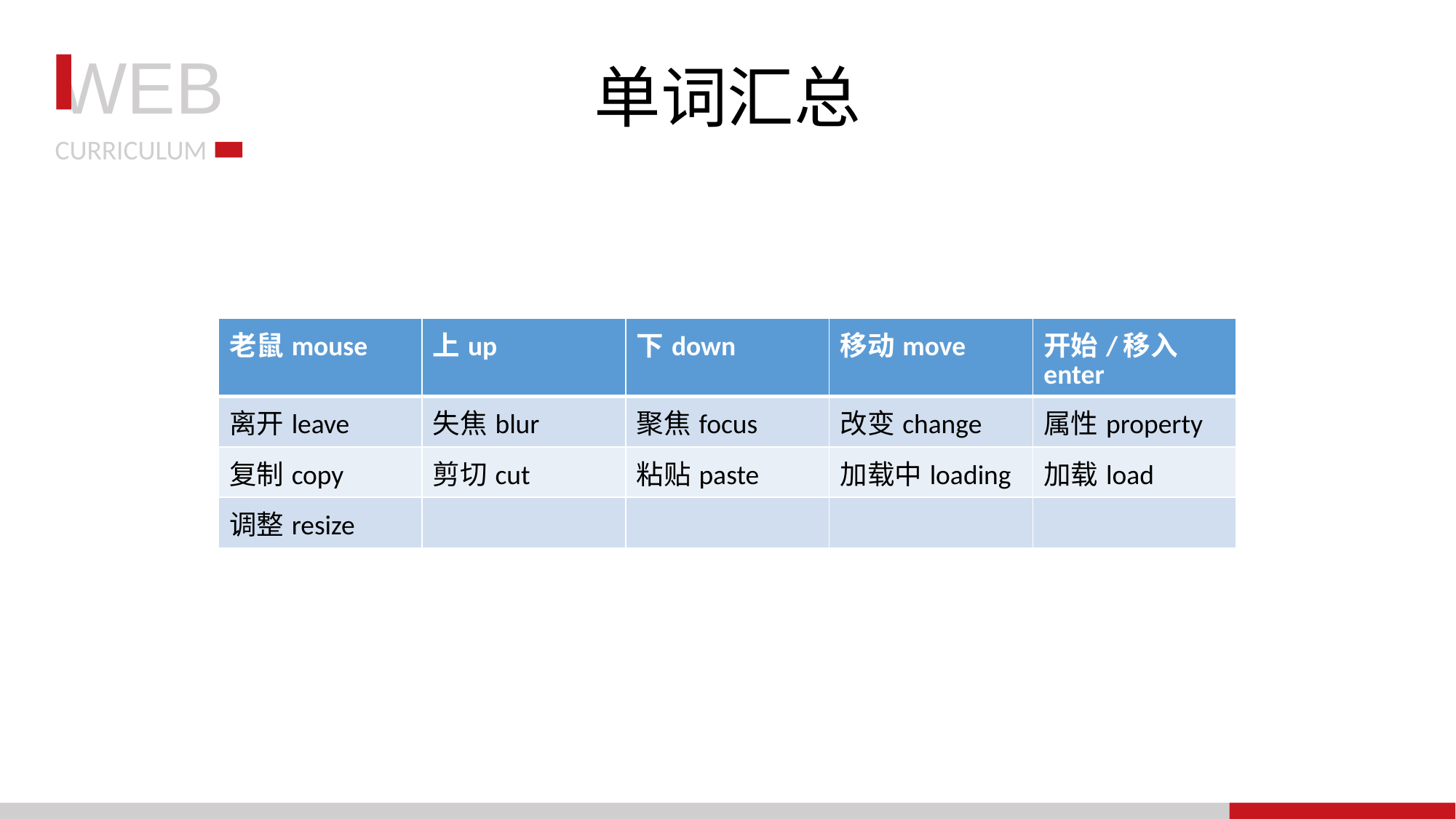

# 单词汇总
| 老鼠mouse | 上up | 下down | 移动move | 开始/移入enter |
| --- | --- | --- | --- | --- |
| 离开leave | 失焦blur | 聚焦focus | 改变change | 属性property |
| 复制copy | 剪切cut | 粘贴paste | 加载中loading | 加载load |
| 调整resize |  |  |  |  |